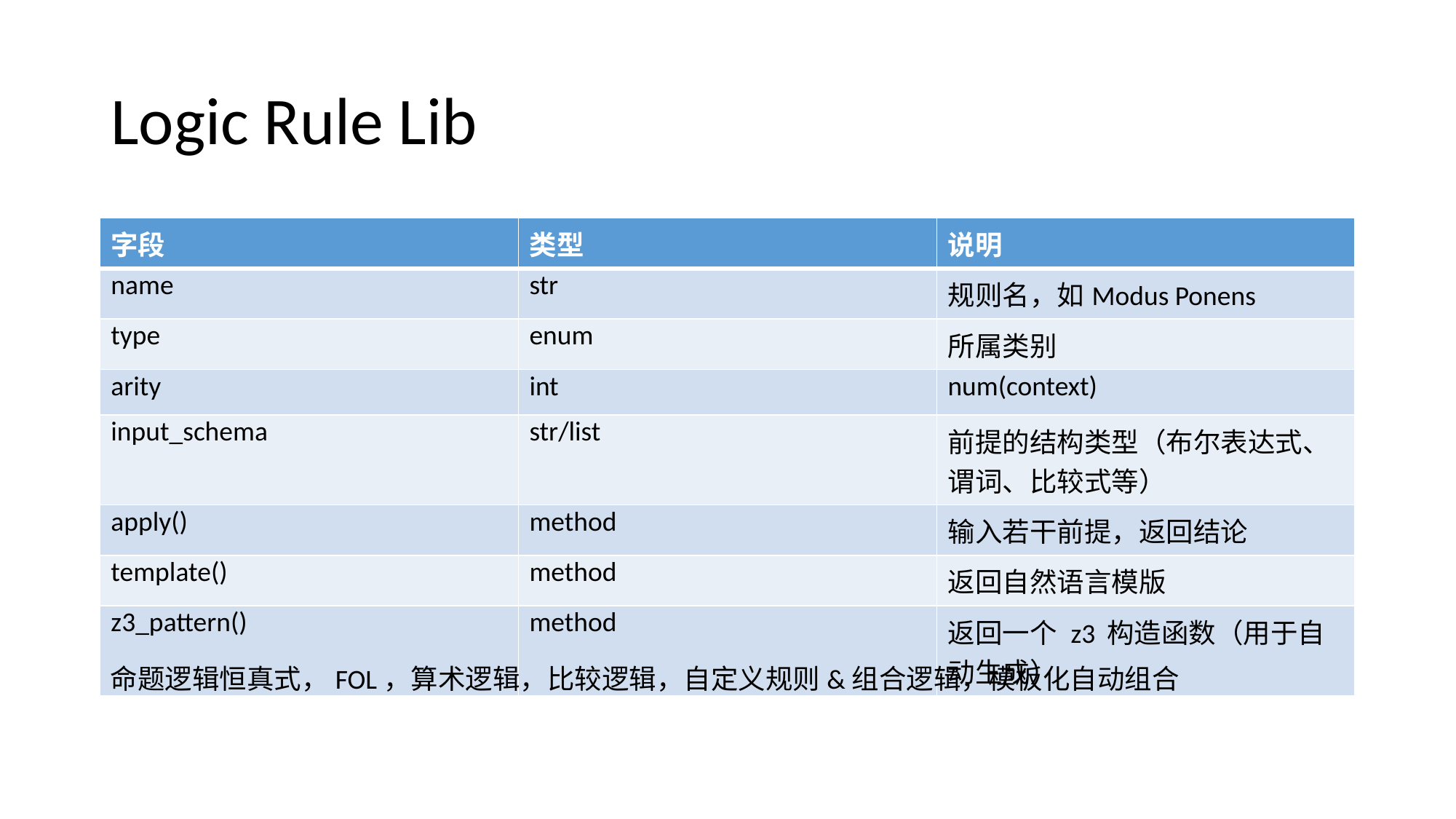

# Logic Rule Lib
| 字段 | 类型 | 说明 |
| --- | --- | --- |
| name | str | 规则名，如Modus Ponens |
| type | enum | 所属类别 |
| arity | int | num(context) |
| input\_schema | str/list | 前提的结构类型（布尔表达式、谓词、比较式等） |
| apply() | method | 输入若干前提，返回结论 |
| template() | method | 返回自然语言模版 |
| z3\_pattern() | method | 返回一个 z3 构造函数（用于自动生成） |
命题逻辑恒真式，FOL，算术逻辑，比较逻辑，自定义规则&组合逻辑，模板化自动组合